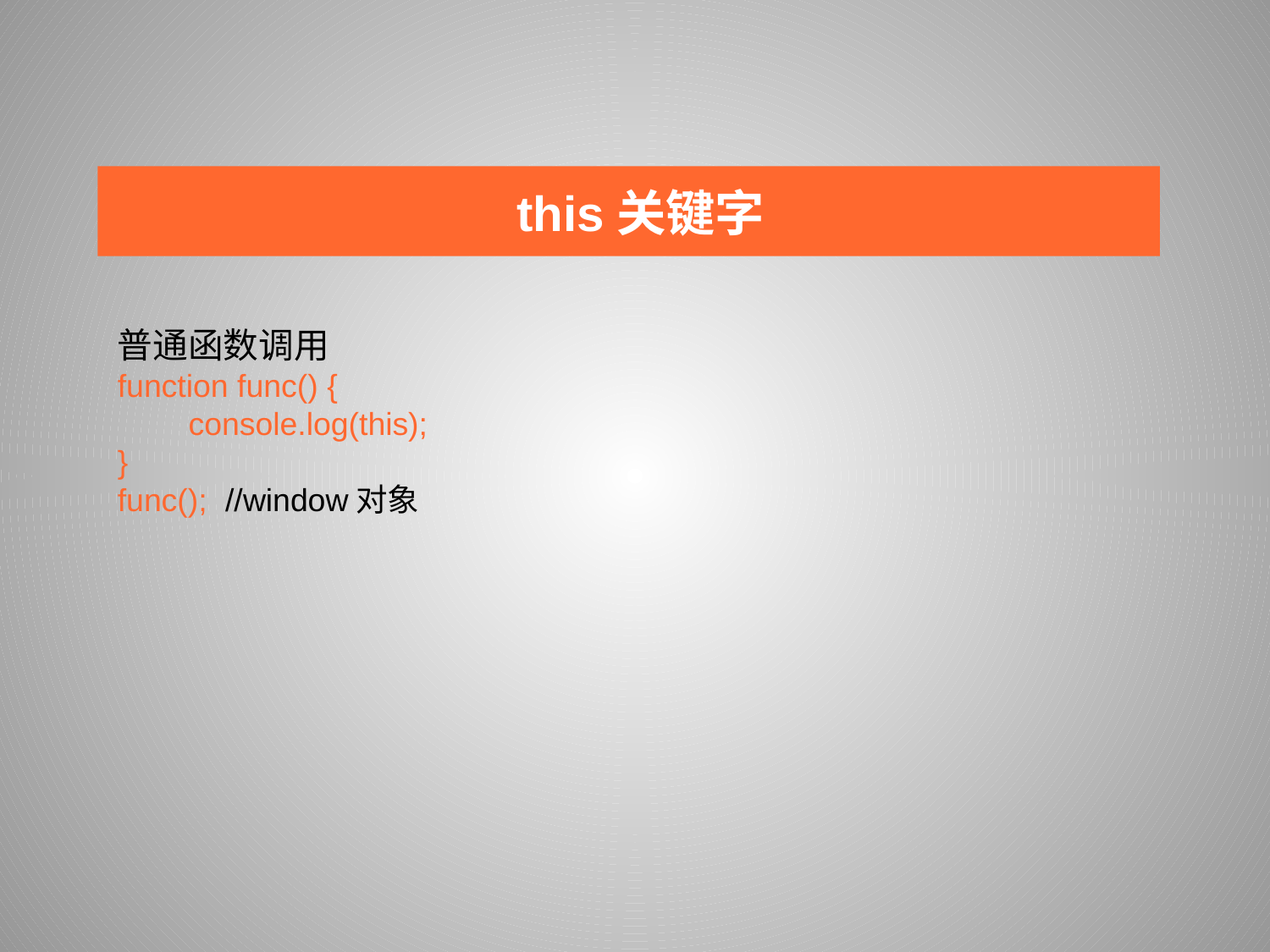

this关键字
普通函数调用
function func() {
        console.log(this);
}
func();  //window对象